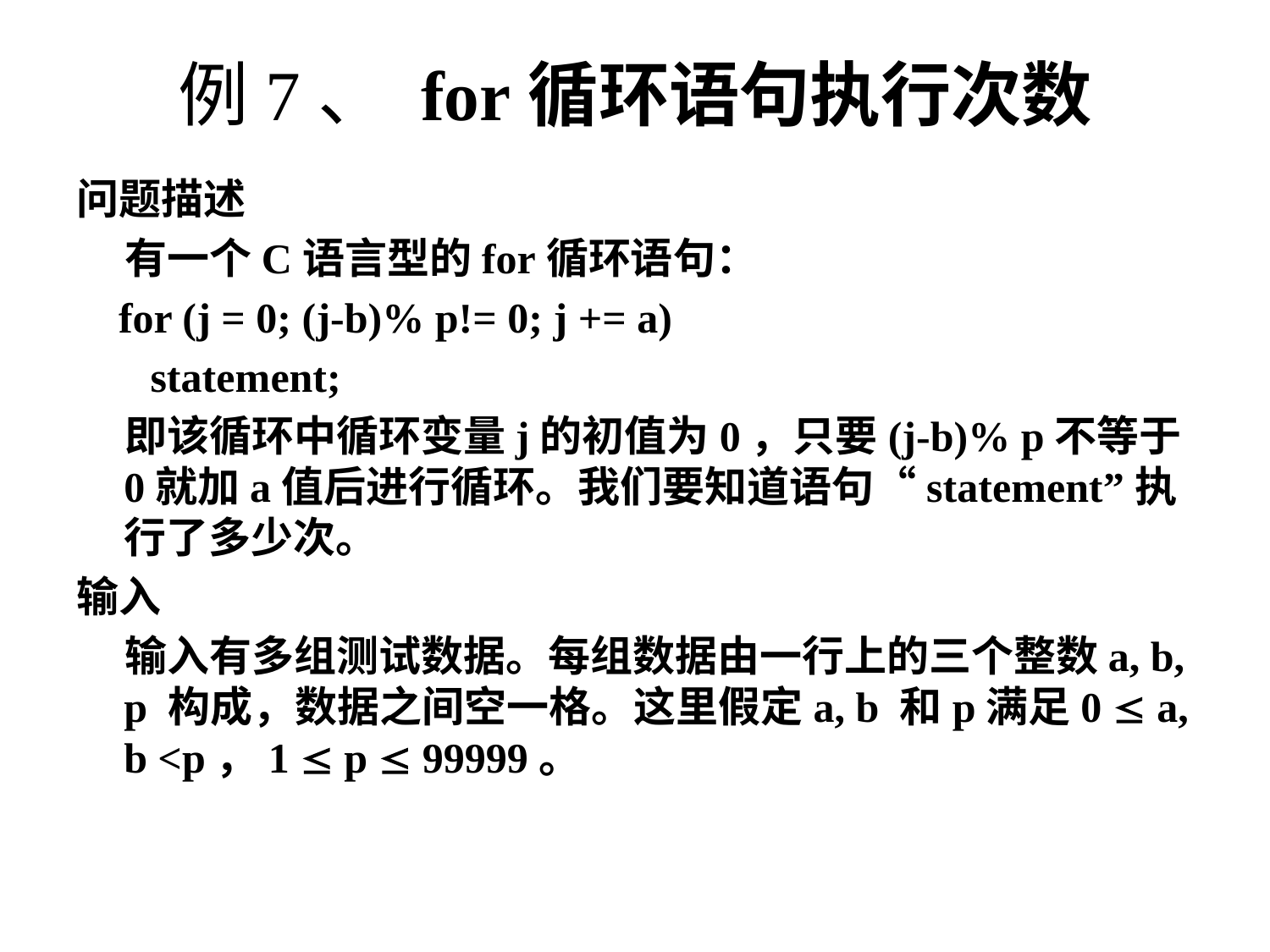

# 例7、 for循环语句执行次数
问题描述
    有一个C语言型的for循环语句：
    for (j = 0; (j-b)% p!= 0; j += a)
       statement;
    即该循环中循环变量j的初值为0，只要(j-b)% p不等于0就加a值后进行循环。我们要知道语句“statement”执行了多少次。
输入
    输入有多组测试数据。每组数据由一行上的三个整数a, b, p 构成，数据之间空一格。这里假定a, b 和p满足0 ≤ a, b <p，1 ≤ p ≤ 99999。